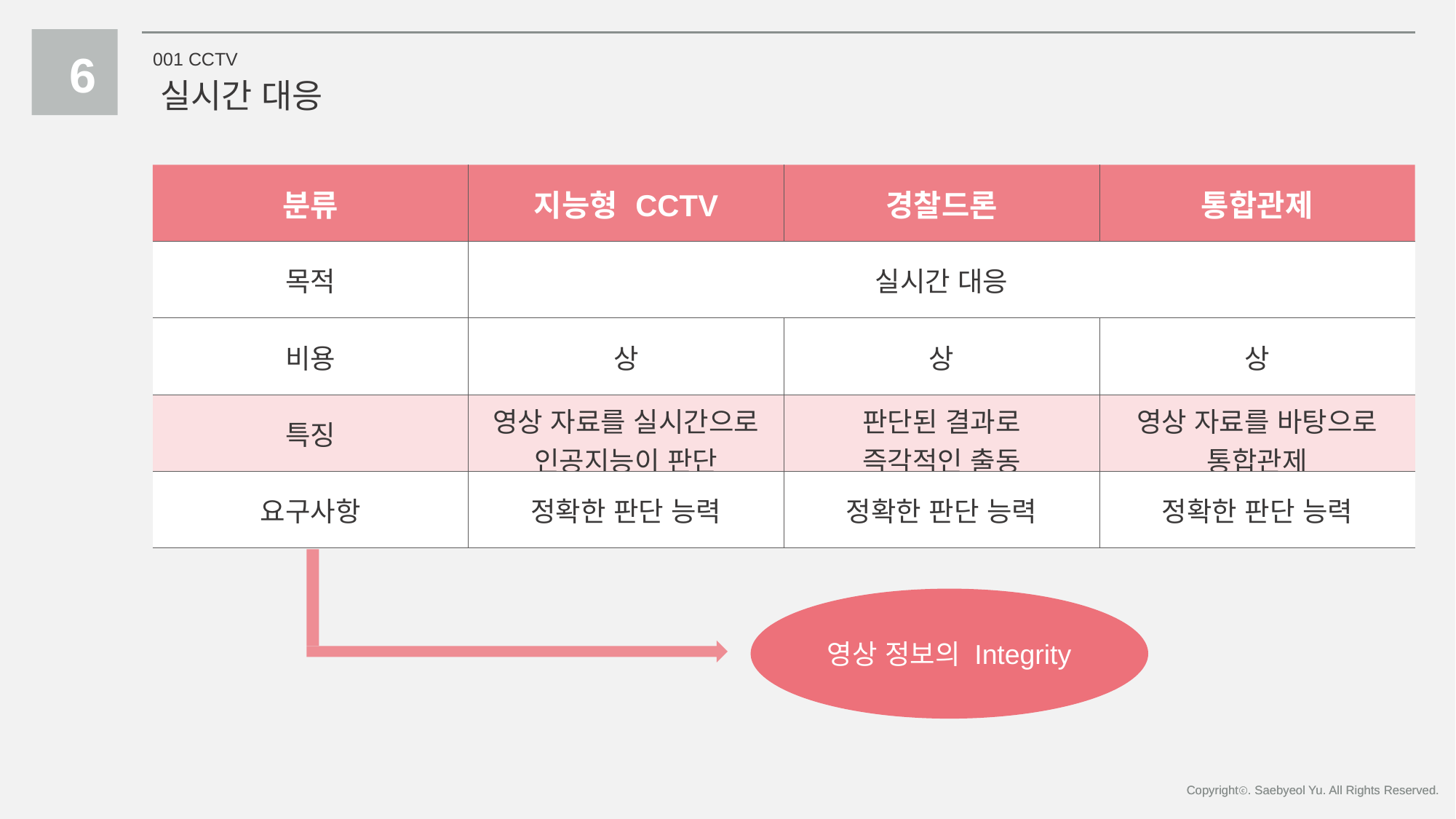

6
001 CCTV
실시간 대응
| 분류 | 지능형 CCTV | 경찰드론 | 통합관제 |
| --- | --- | --- | --- |
| 목적 | 실시간 대응 |  |  |
| 비용 | 상 | 상 | 상 |
| 특징 | 영상 자료를 실시간으로 인공지능이 판단 | 판단된 결과로 즉각적인 출동 | 영상 자료를 바탕으로 통합관제 |
| 요구사항 | 정확한 판단 능력 | 정확한 판단 능력 | 정확한 판단 능력 |

영상 정보의 Integrity

Copyrightⓒ. Saebyeol Yu. All Rights Reserved.